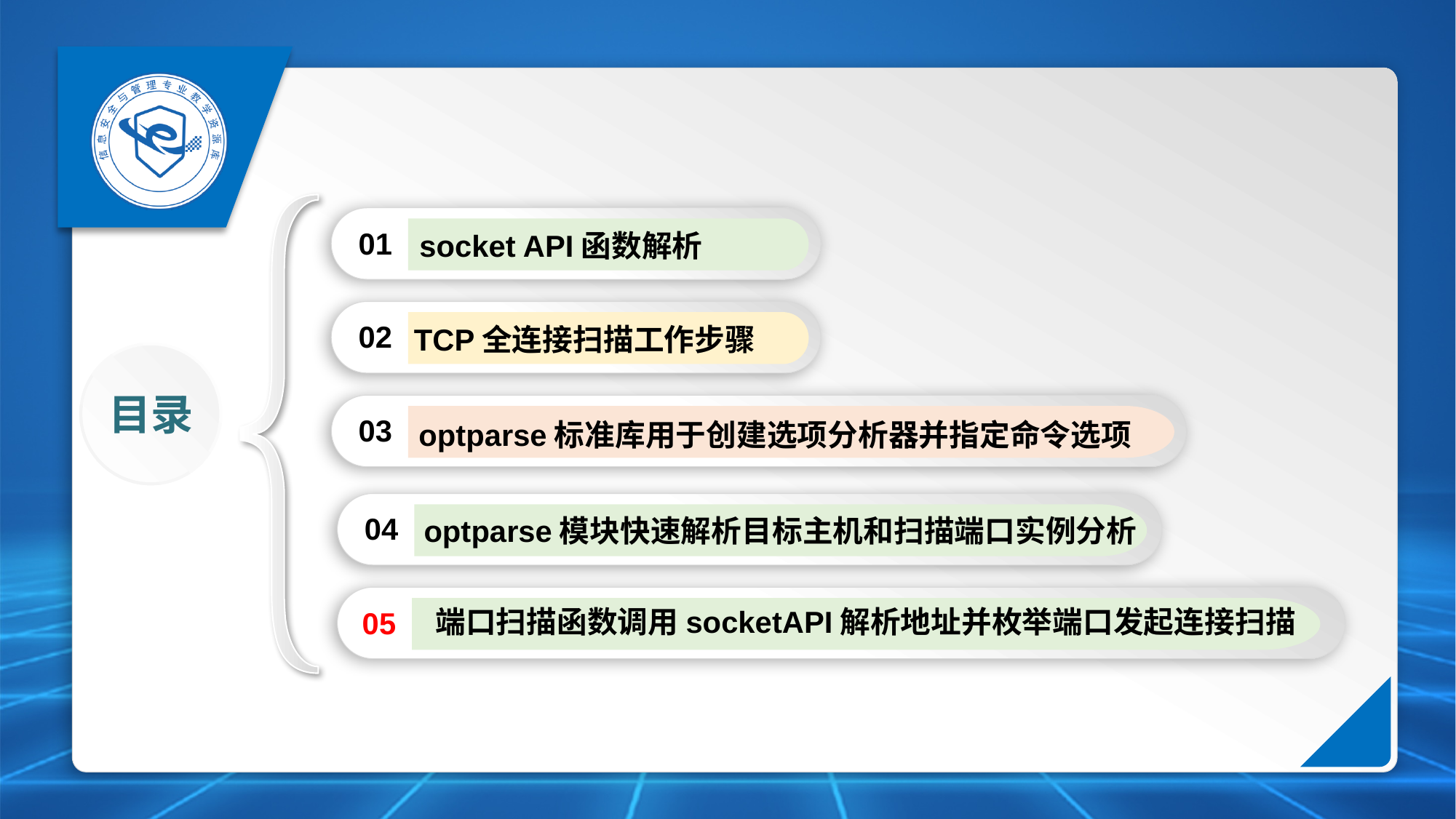

01
socket API函数解析

02
TCP全连接扫描工作步骤

目录

03
optparse标准库用于创建选项分析器并指定命令选项

04
optparse模块快速解析目标主机和扫描端口实例分析

05
端口扫描函数调用socketAPI解析地址并枚举端口发起连接扫描